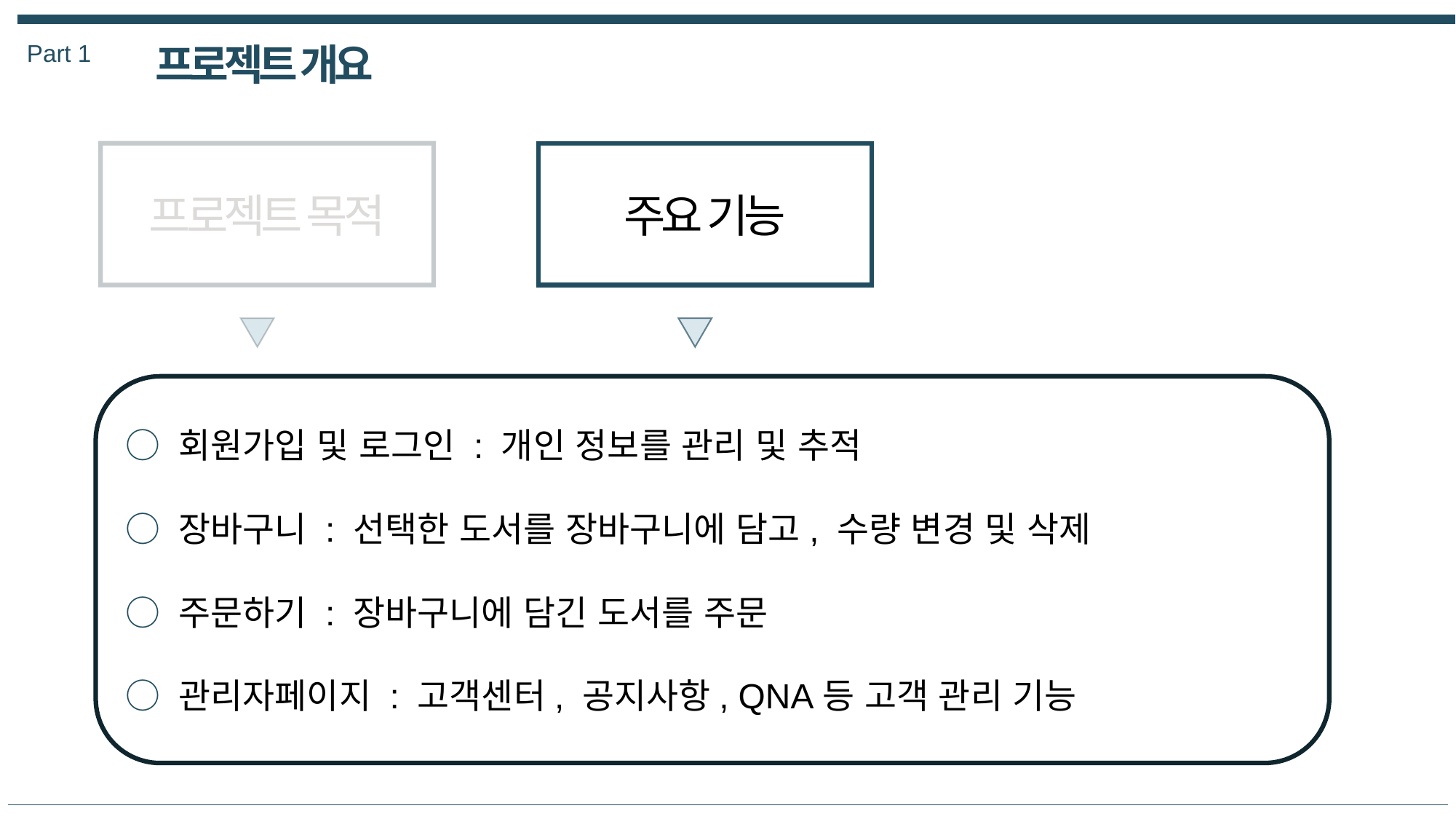

Part 1
프로젝트 개요
프로젝트 목적
주요 기능

○ 회원가입 및 로그인 : 개인 정보를 관리 및 추적

○ 장바구니 : 선택한 도서를 장바구니에 담고, 수량 변경 및 삭제

○ 주문하기 : 장바구니에 담긴 도서를 주문

○ 관리자페이지 : 고객센터, 공지사항, QNA등 고객 관리 기능